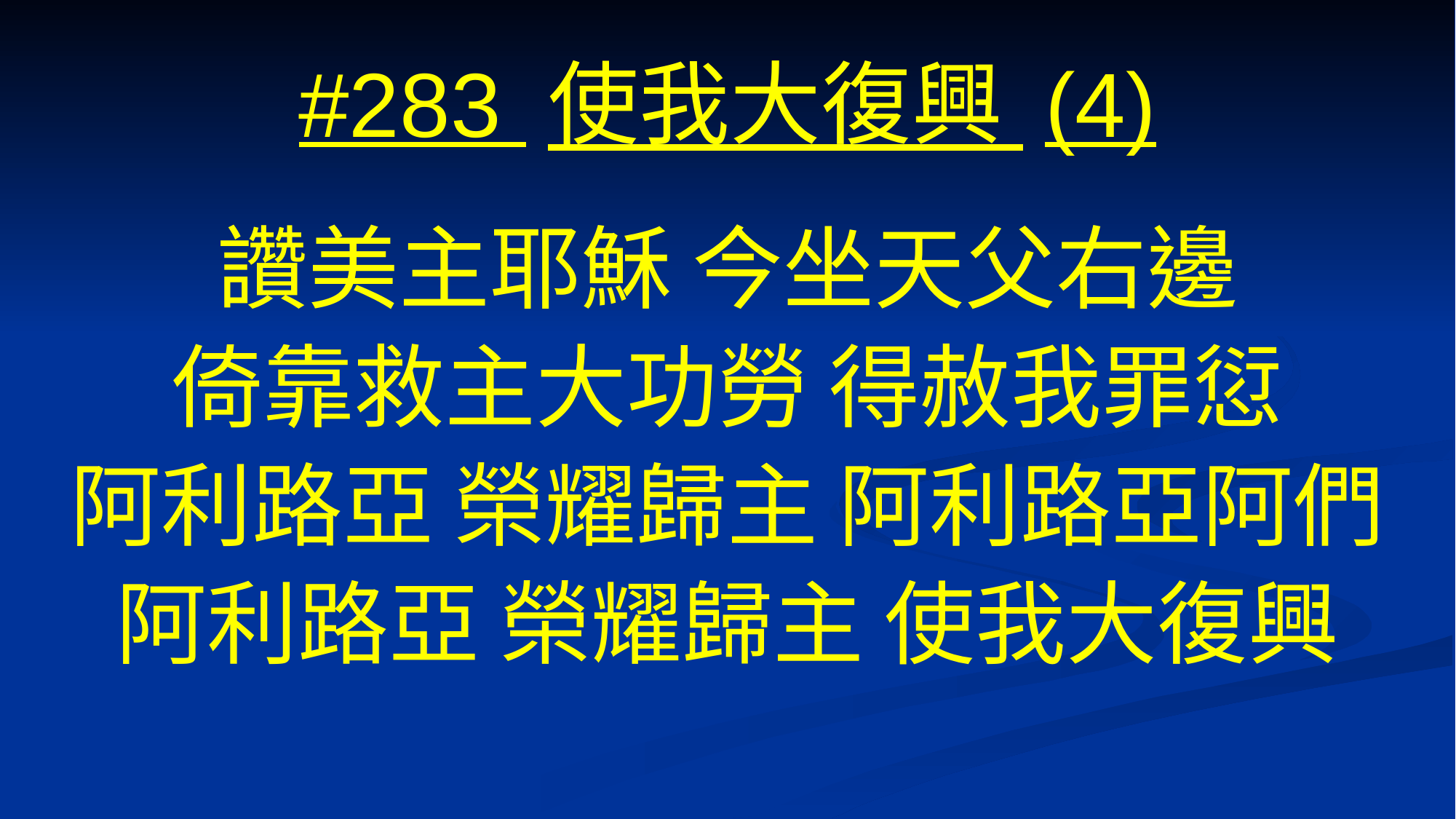

# #283 使我大復興 (4)
讚美主耶穌 今坐天父右邊
倚靠救主大功勞 得赦我罪愆
阿利路亞 榮耀歸主 阿利路亞阿們
阿利路亞 榮耀歸主 使我大復興